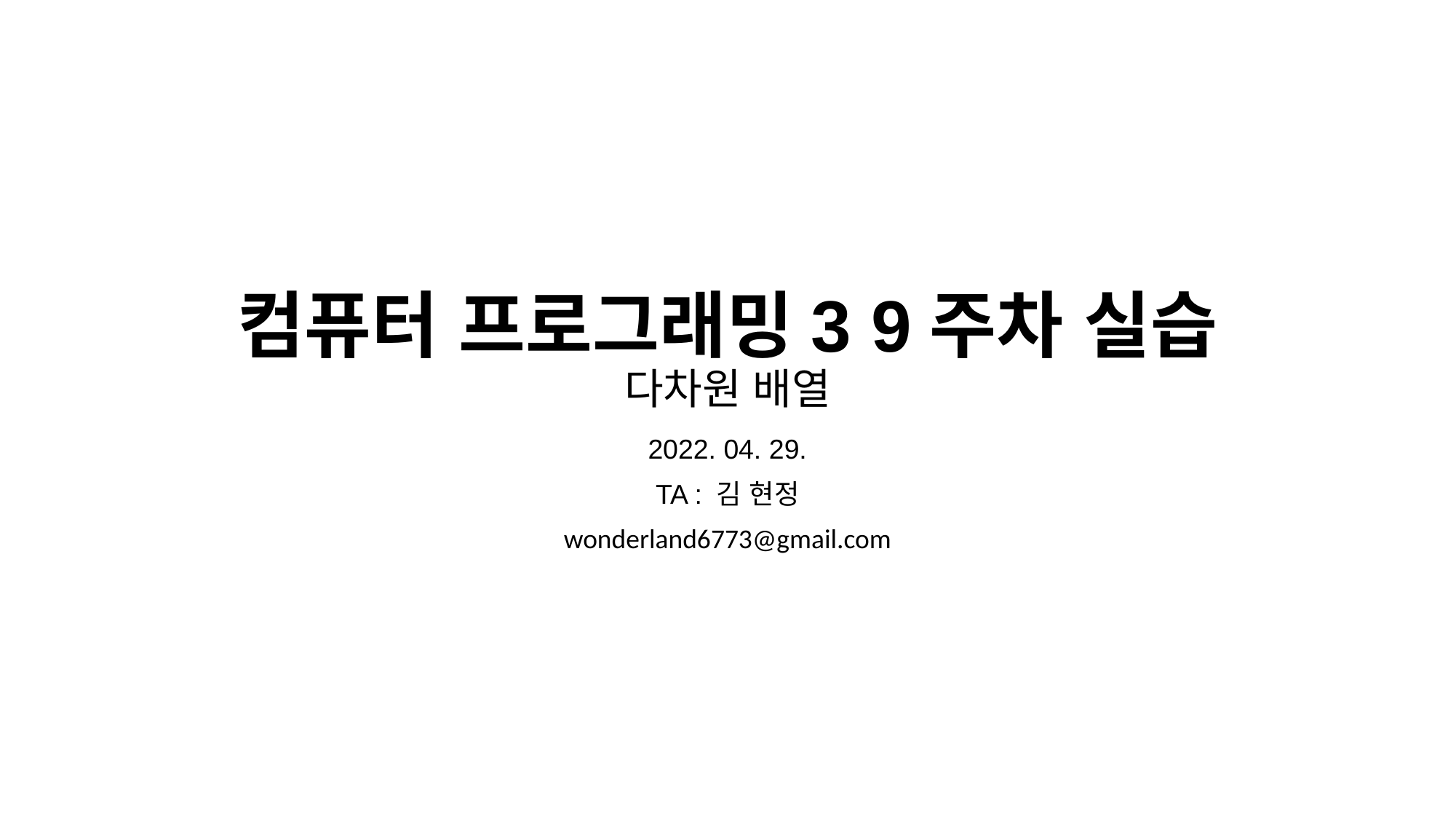

# 컴퓨터 프로그래밍3 9주차 실습 다차원 배열
2022. 04. 29.
TA : 김 현정
wonderland6773@gmail.com